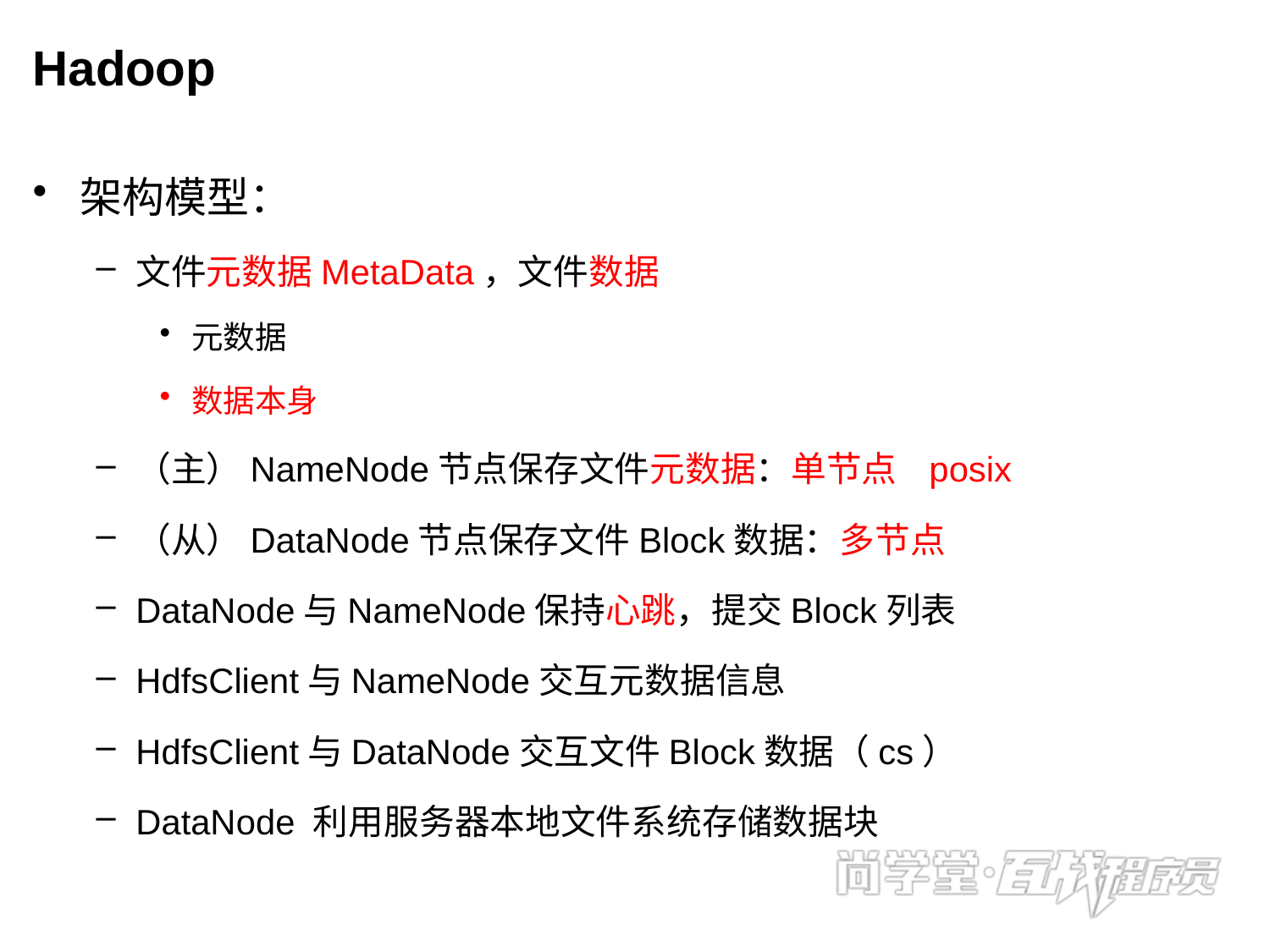

# Hadoop
架构模型：
文件元数据MetaData，文件数据
元数据
数据本身
（主）NameNode节点保存文件元数据：单节点   posix
（从）DataNode节点保存文件Block数据：多节点
DataNode与NameNode保持心跳，提交Block列表
HdfsClient与NameNode交互元数据信息
HdfsClient与DataNode交互文件Block数据（cs）
DataNode 利用服务器本地文件系统存储数据块